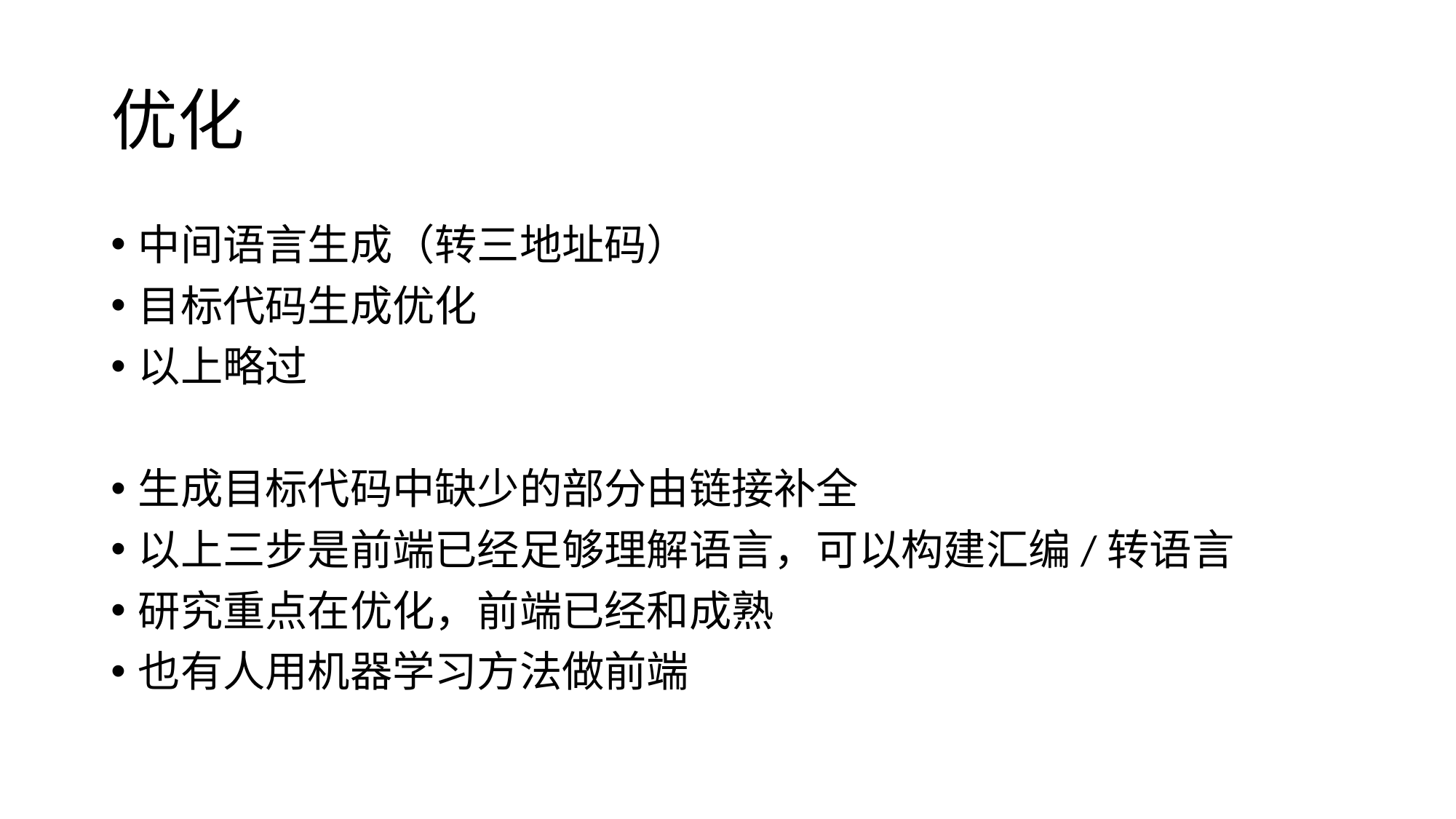

# 优化
中间语言生成（转三地址码）
目标代码生成优化
以上略过

生成目标代码中缺少的部分由链接补全
以上三步是前端已经足够理解语言，可以构建汇编/转语言
研究重点在优化，前端已经和成熟
也有人用机器学习方法做前端